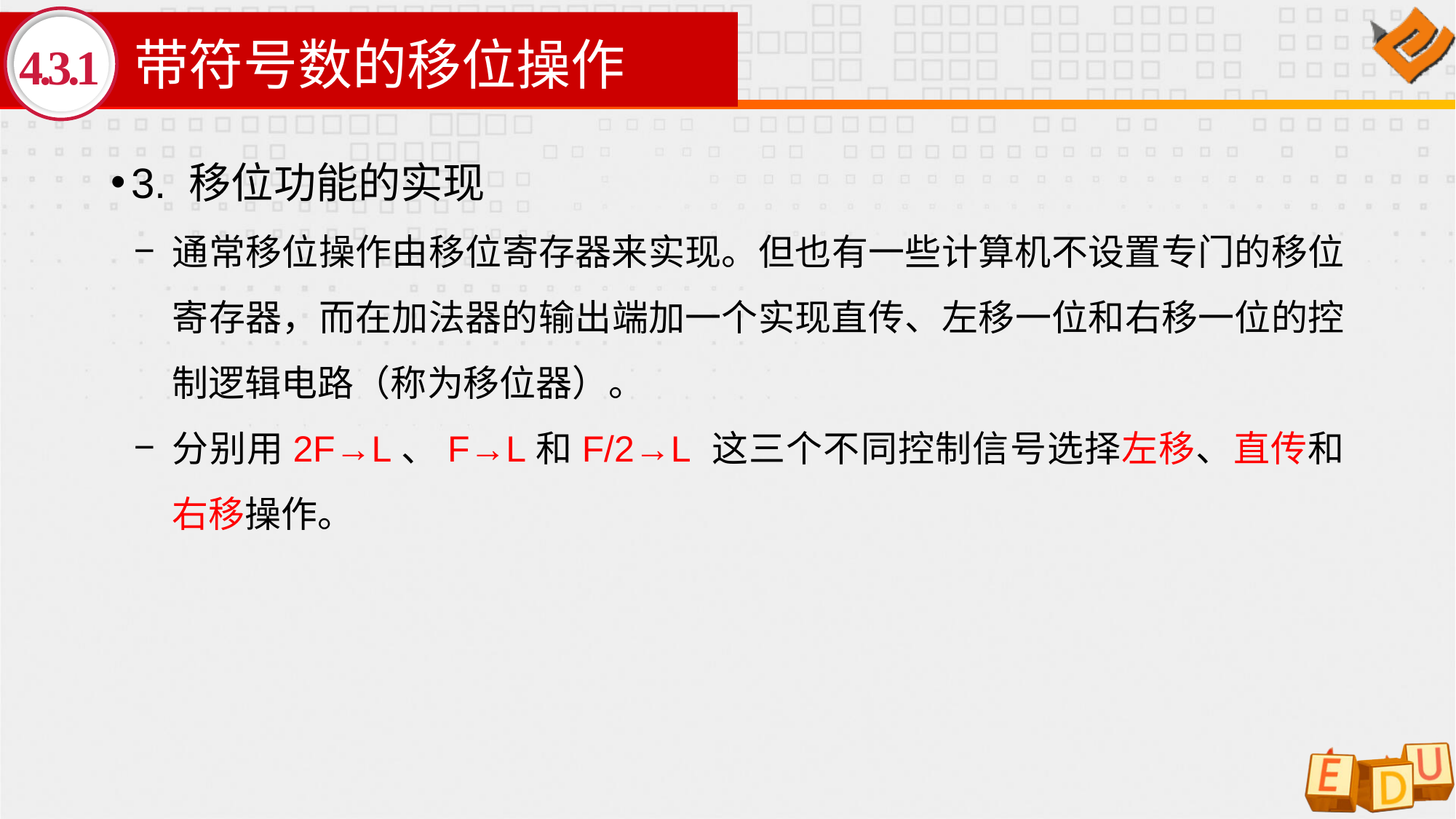

# 带符号数的移位操作
4.3.1
3. 移位功能的实现
通常移位操作由移位寄存器来实现。但也有一些计算机不设置专门的移位寄存器，而在加法器的输出端加一个实现直传、左移一位和右移一位的控制逻辑电路（称为移位器）。
分别用2F→L、F→L和F/2→L 这三个不同控制信号选择左移、直传和右移操作。